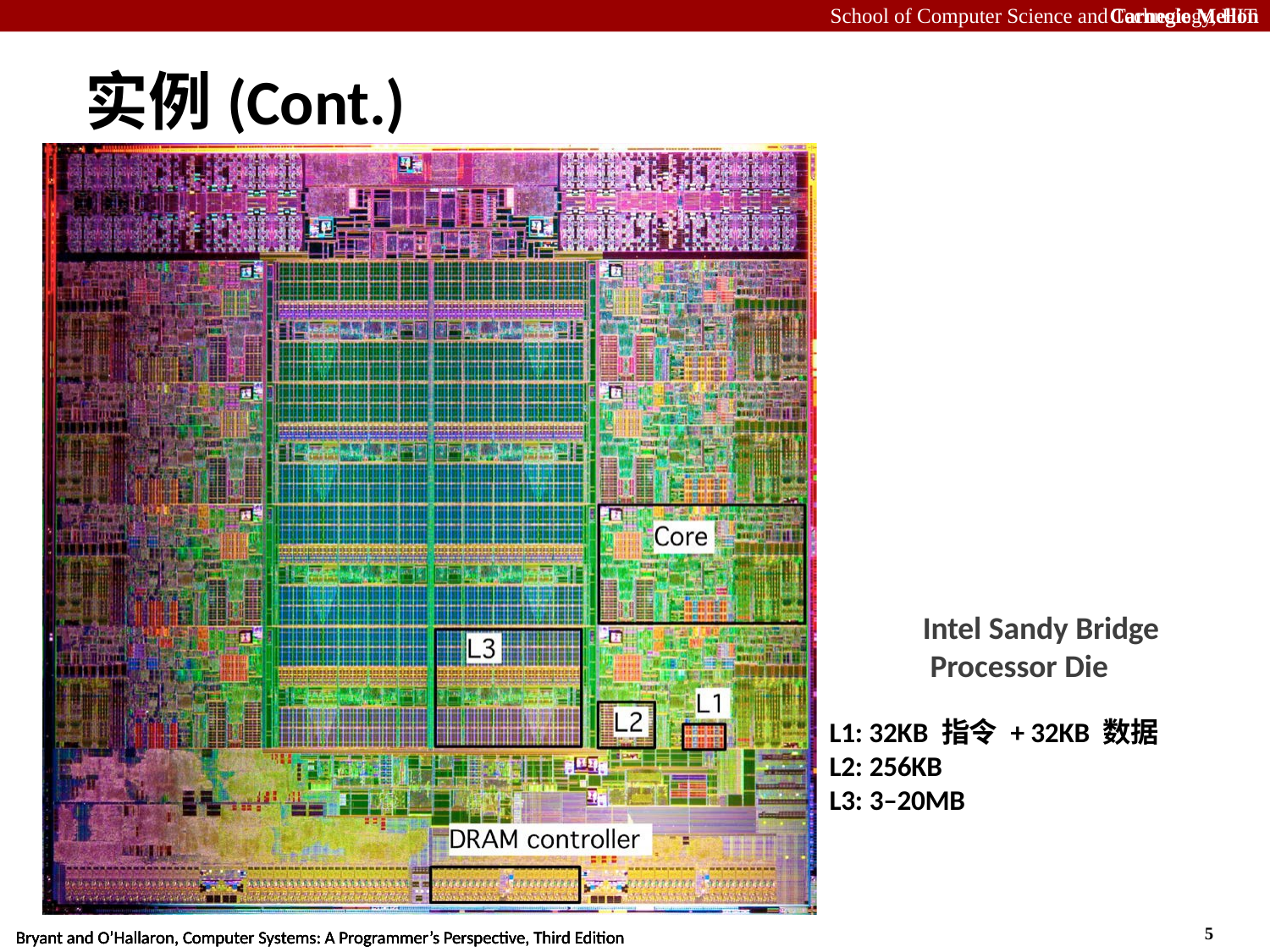

Carnegie Mellon
# 实例(Cont.)

Intel Sandy Bridge  Processor Die

L1: 32KB 指令 + 32KB 数据
L2: 256KB
L3: 3–20MB